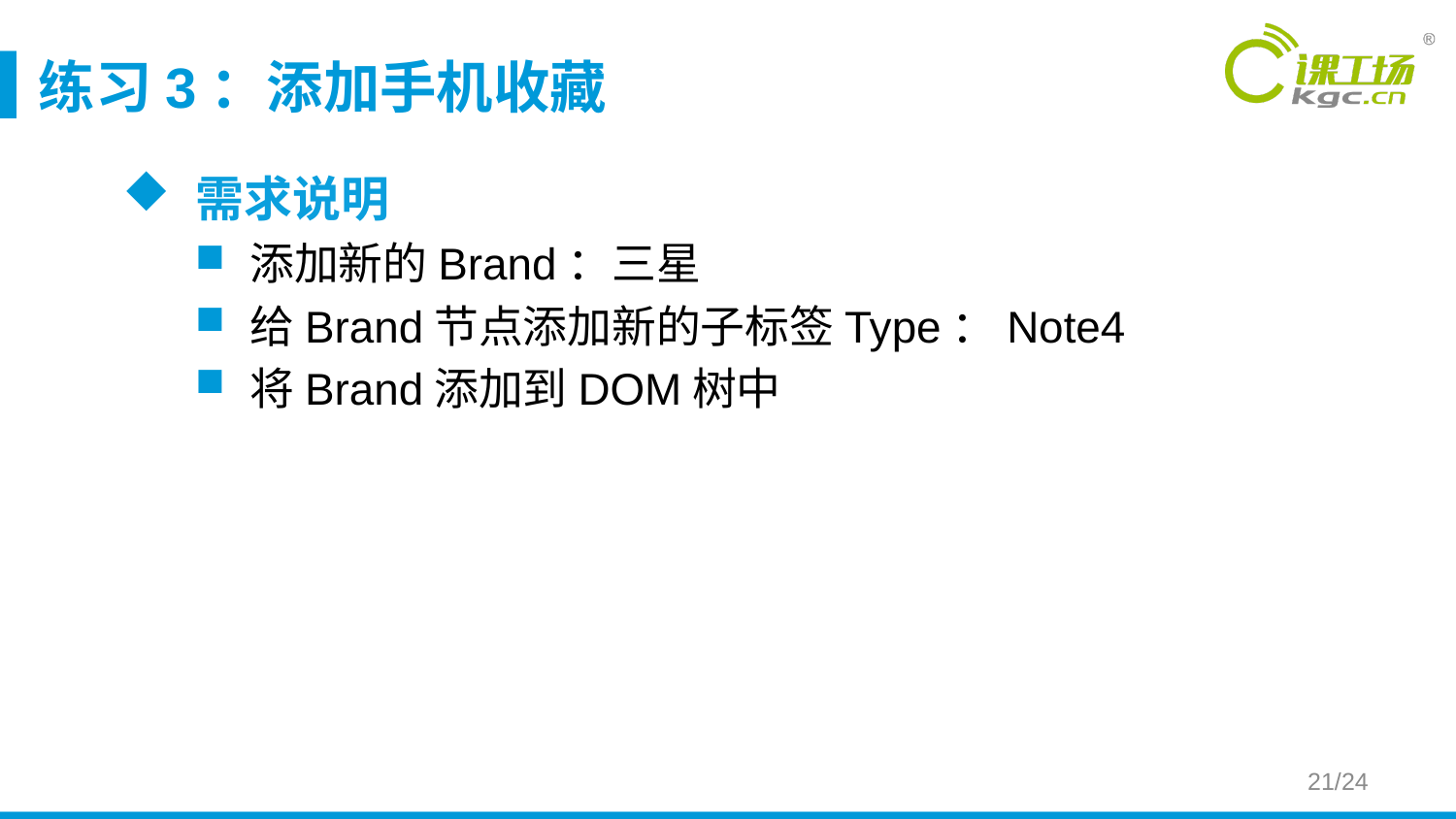

# 练习3：添加手机收藏
需求说明
添加新的Brand：三星
给Brand节点添加新的子标签Type：Note4
将Brand添加到DOM树中
21/24